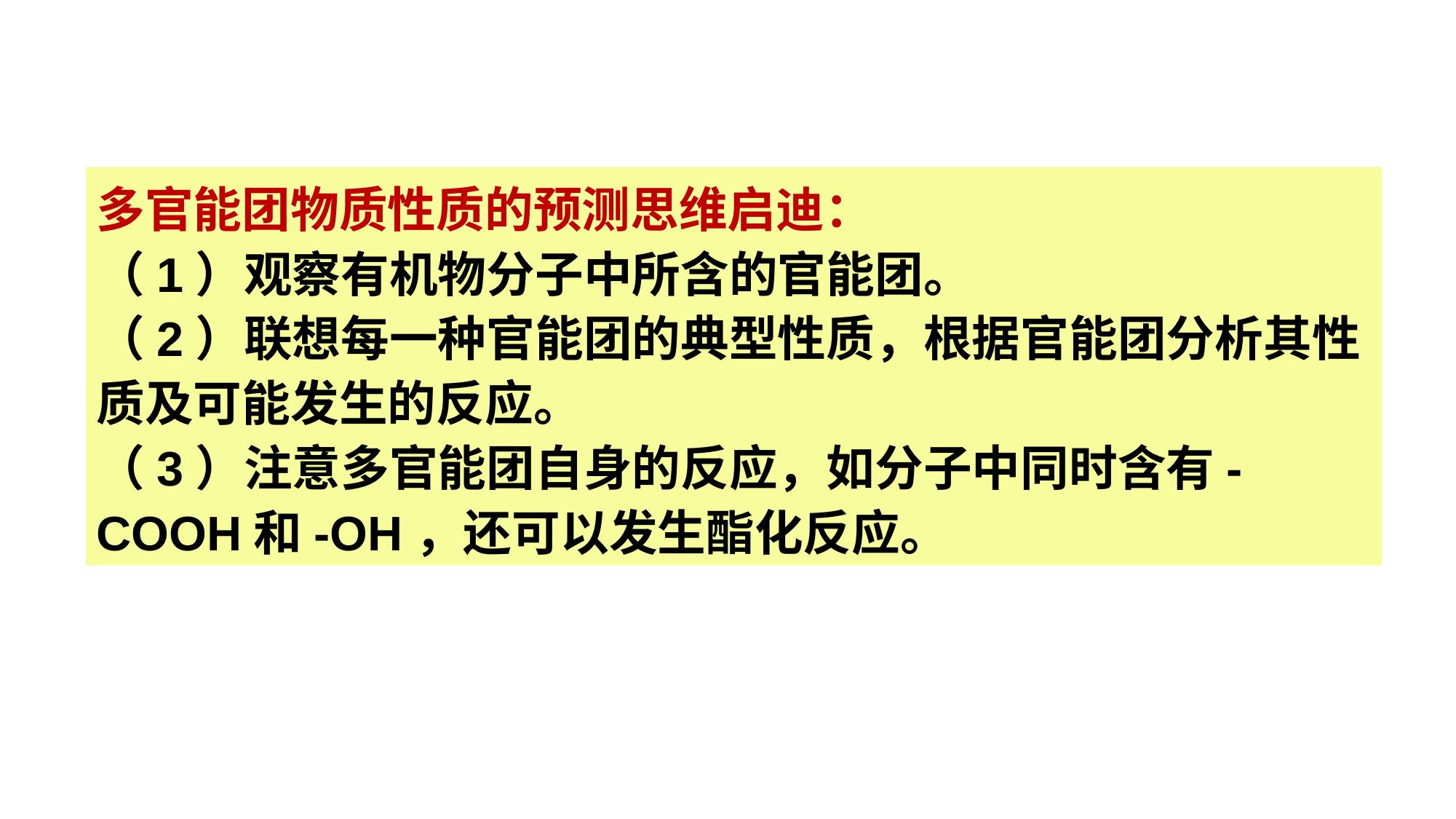

多官能团物质性质的预测思维启迪：
（1）观察有机物分子中所含的官能团。
（2）联想每一种官能团的典型性质，根据官能团分析其性质及可能发生的反应。
（3）注意多官能团自身的反应，如分子中同时含有-COOH和-OH，还可以发生酯化反应。